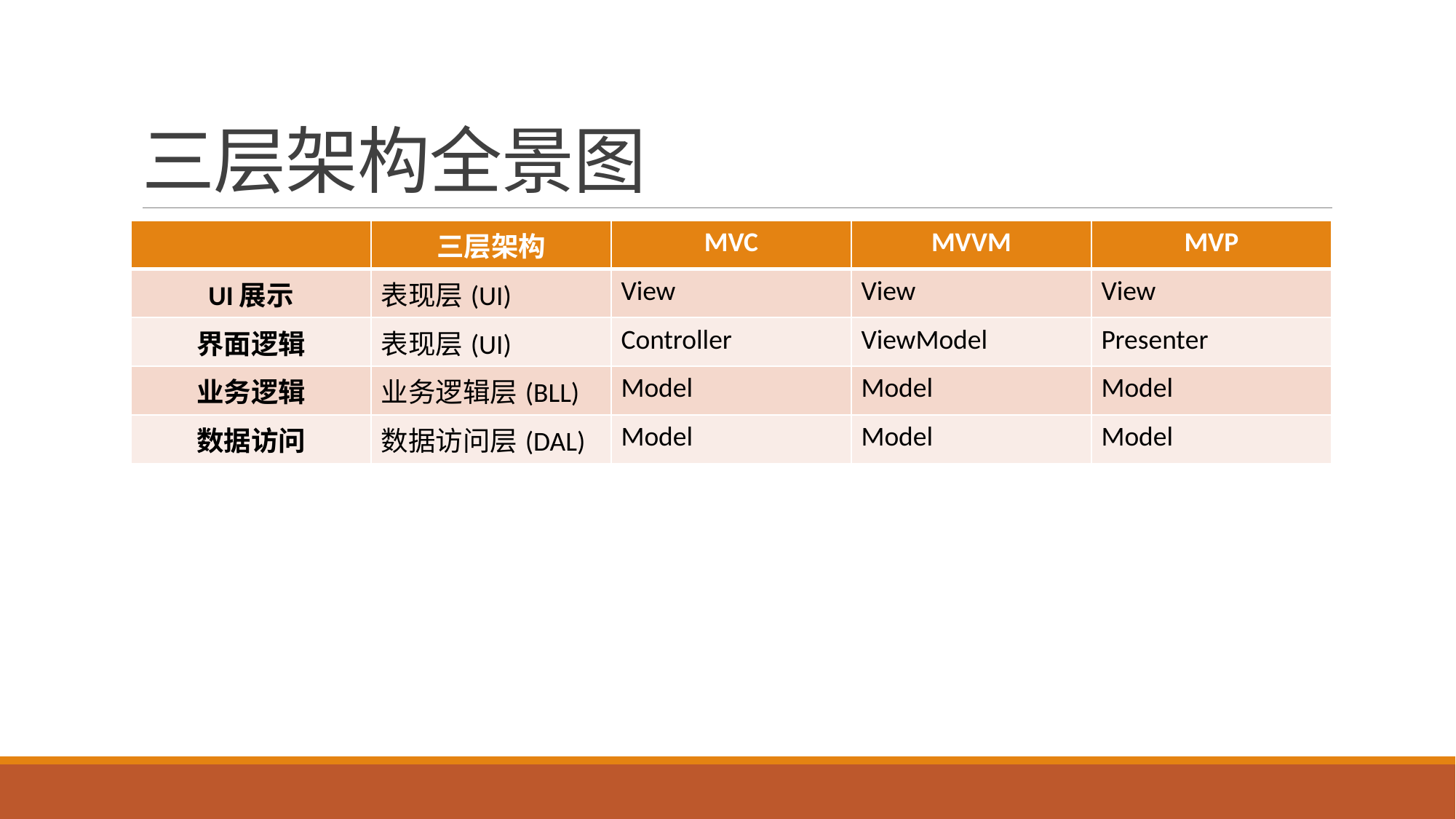

# 三层架构全景图
|  | 三层架构 | MVC | MVVM | MVP |
| --- | --- | --- | --- | --- |
| UI展示 | 表现层(UI) | View | View | View |
| 界面逻辑 | 表现层(UI) | Controller | ViewModel | Presenter |
| 业务逻辑 | 业务逻辑层(BLL) | Model | Model | Model |
| 数据访问 | 数据访问层(DAL) | Model | Model | Model |